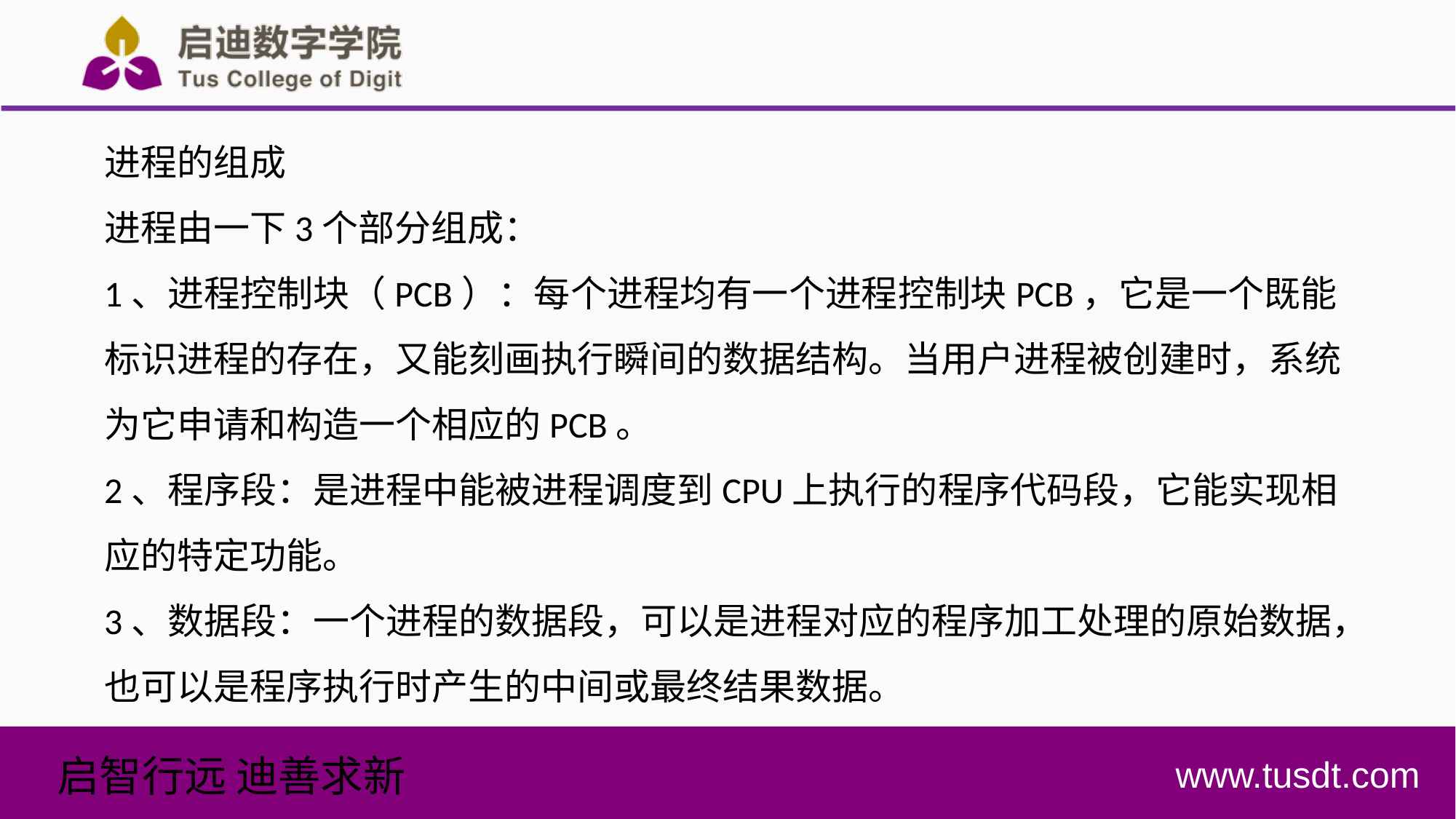

进程的组成
进程由一下3个部分组成：
1、进程控制块（PCB）：每个进程均有一个进程控制块PCB，它是一个既能标识进程的存在，又能刻画执行瞬间的数据结构。当用户进程被创建时，系统为它申请和构造一个相应的PCB。
2、程序段：是进程中能被进程调度到CPU上执行的程序代码段，它能实现相应的特定功能。
3、数据段：一个进程的数据段，可以是进程对应的程序加工处理的原始数据，也可以是程序执行时产生的中间或最终结果数据。